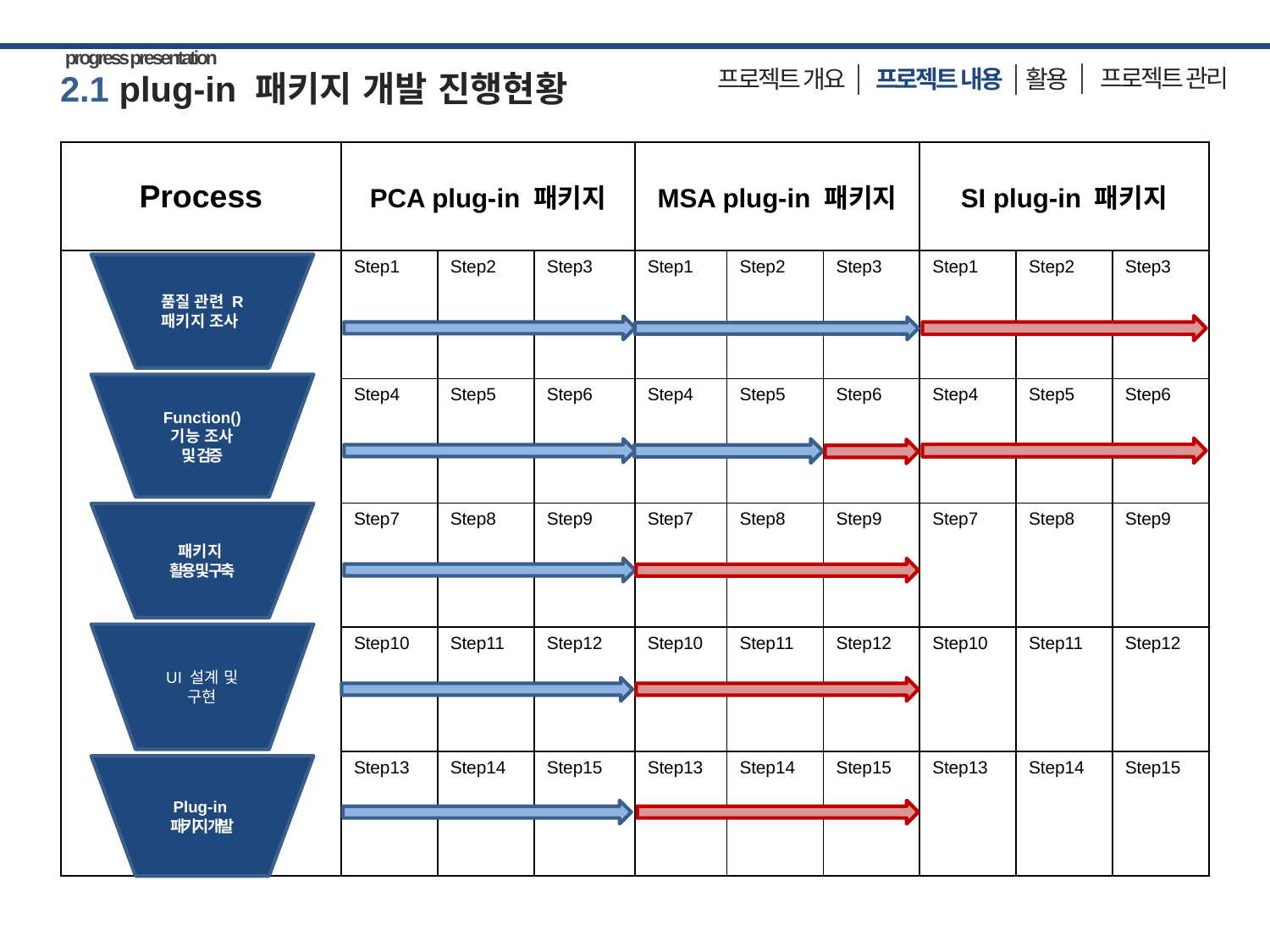

progress presentation
프로젝트 관리
활용
 프로젝트 내용
프로젝트 개요

2.1 plug-in 패키지 개발 진행현황

| Process | PCA plug-in 패키지 |  |  | MSA plug-in 패키지 |  |  | SI plug-in 패키지 |  |  |
| --- | --- | --- | --- | --- | --- | --- | --- | --- | --- |
|  | Step1 | Step2 | Step3 | Step1 | Step2 | Step3 | Step1 | Step2 | Step3 |
|  | Step4 | Step5 | Step6 | Step4 | Step5 | Step6 | Step4 | Step5 | Step6 |
|  | Step7 | Step8 | Step9 | Step7 | Step8 | Step9 | Step7 | Step8 | Step9 |
|  | Step10 | Step11 | Step12 | Step10 | Step11 | Step12 | Step10 | Step11 | Step12 |
|  | Step13 | Step14 | Step15 | Step13 | Step14 | Step15 | Step13 | Step14 | Step15 |
품질 관련 R 패키지 조사
Function()
기능 조사
및  검증
패키지
활용 및 구축
UI 설계 및
구현
Plug-in
패키지 개발

7